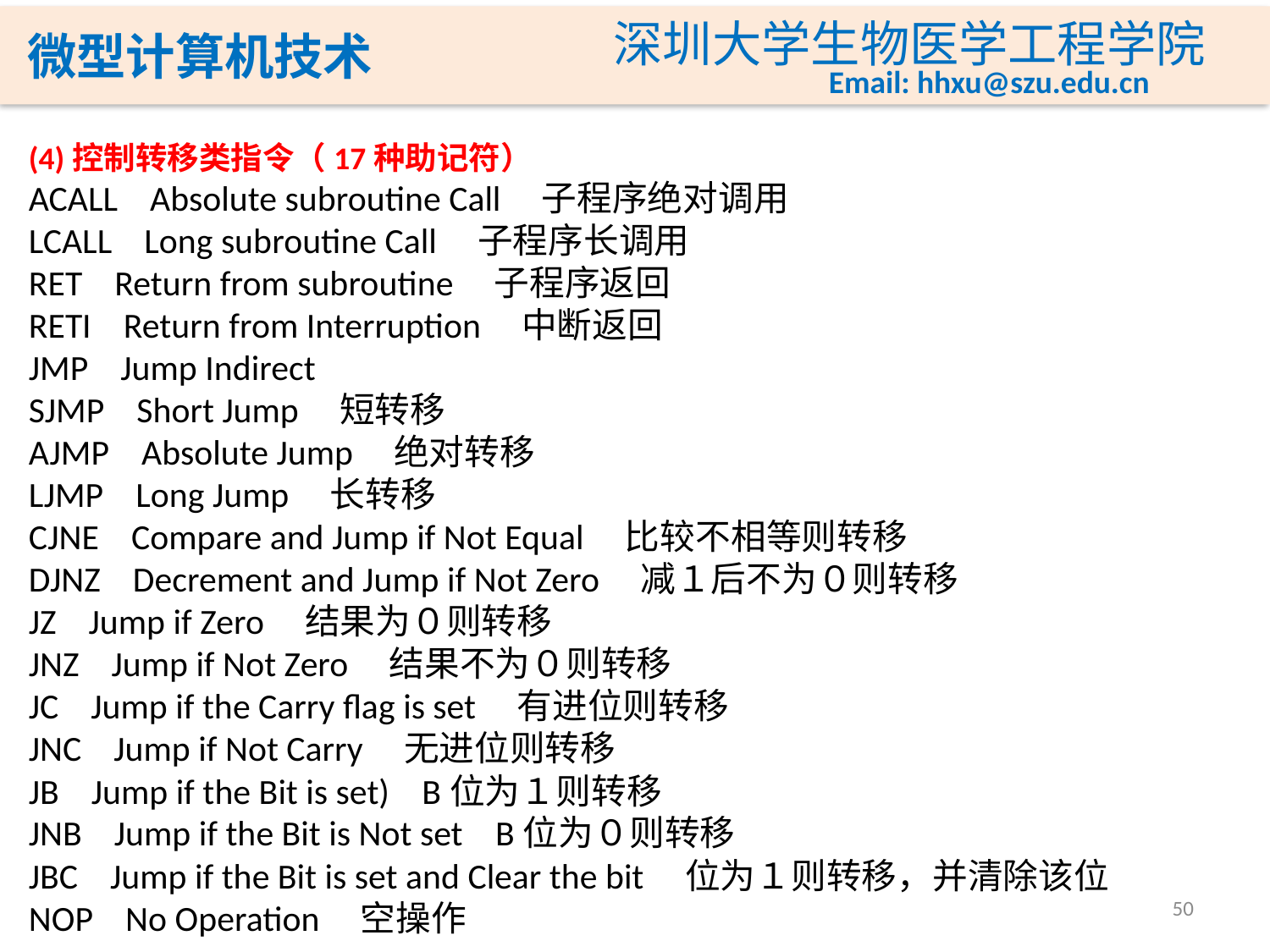

(4)控制转移类指令（17种助记符）
ACALL    Absolute subroutine Call    子程序绝对调用
LCALL    Long subroutine Call    子程序长调用
RET    Return from subroutine    子程序返回
RETI    Return from Interruption    中断返回
JMP    Jump Indirect    
SJMP    Short Jump    短转移
AJMP    Absolute Jump    绝对转移
LJMP    Long Jump    长转移
CJNE    Compare and Jump if Not Equal    比较不相等则转移
DJNZ    Decrement and Jump if Not Zero    减１后不为０则转移
JZ    Jump if Zero    结果为０则转移
JNZ    Jump if Not Zero    结果不为０则转移
JC    Jump if the Carry flag is set    有进位则转移
JNC    Jump if Not Carry    无进位则转移
JB    Jump if the Bit is set)    B位为１则转移
JNB    Jump if the Bit is Not set    B位为０则转移
JBC    Jump if the Bit is set and Clear the bit    位为１则转移，并清除该位
NOP    No Operation    空操作
50